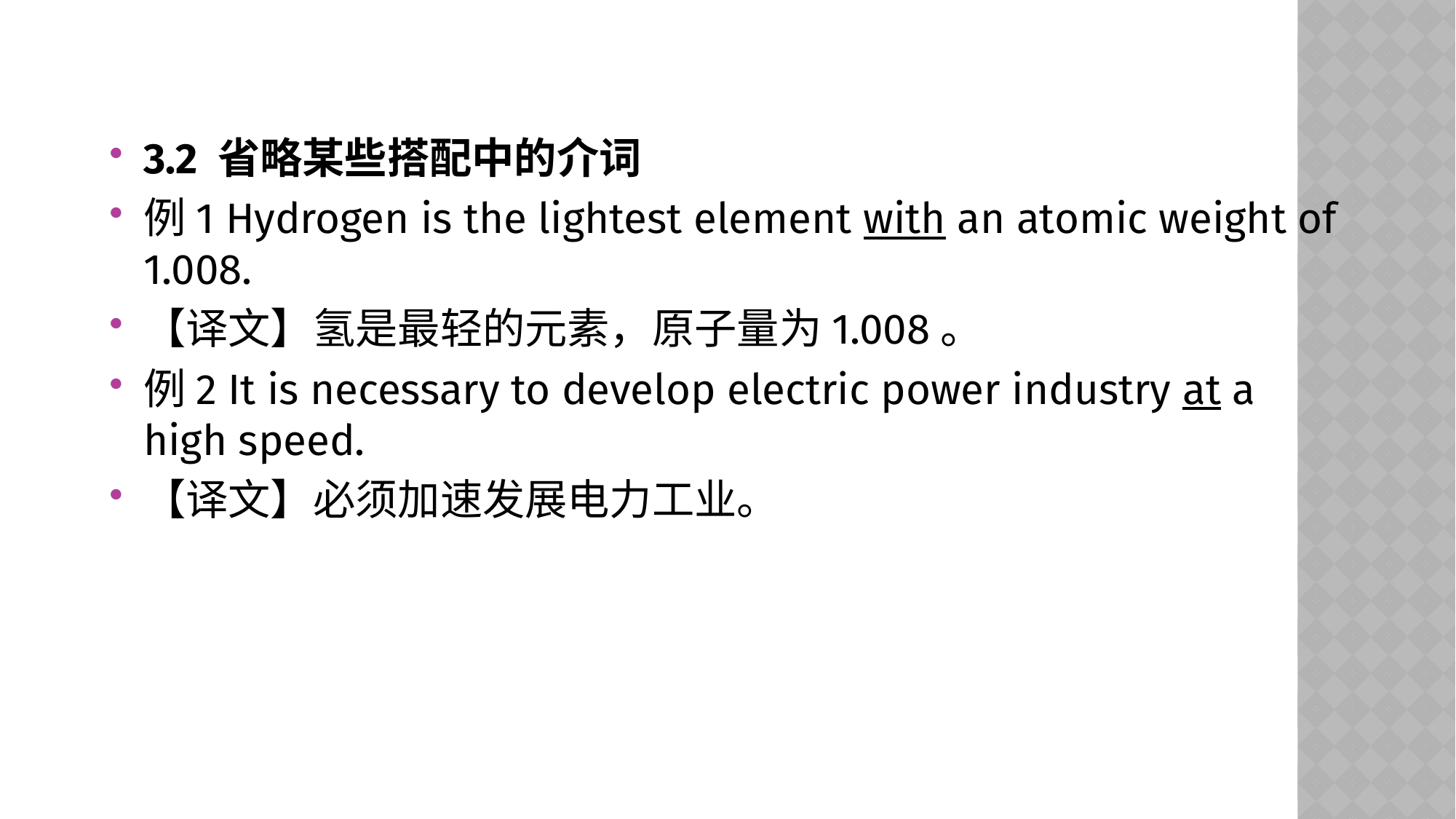

3.2 省略某些搭配中的介词
例1 Hydrogen is the lightest element with an atomic weight of 1.008.
【译文】氢是最轻的元素，原子量为1.008。
例2 It is necessary to develop electric power industry at a high speed.
【译文】必须加速发展电力工业。